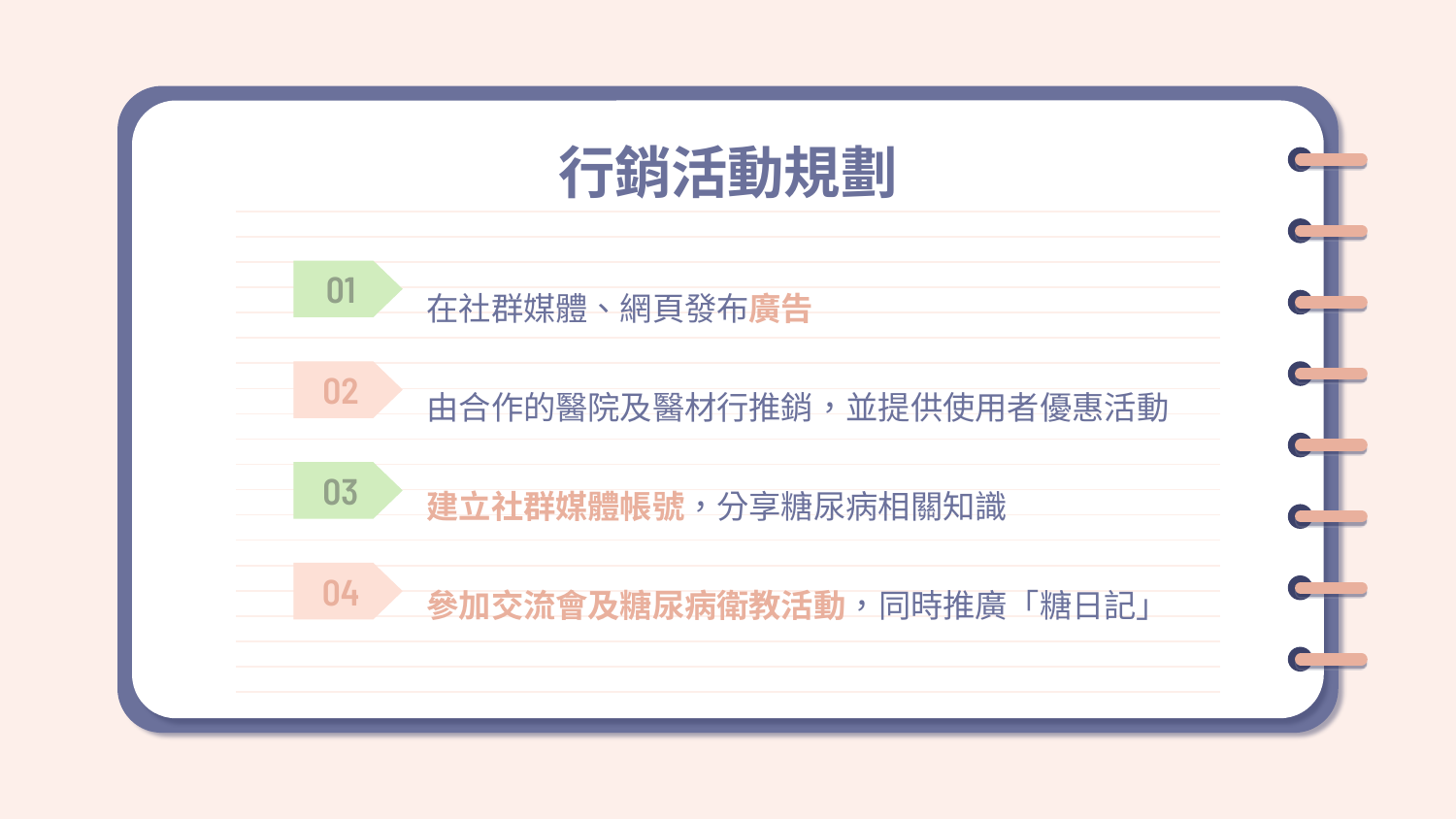

行銷活動規劃
在社群媒體、網頁發布廣告
由合作的醫院及醫材行推銷，並提供使用者優惠活動
建立社群媒體帳號，分享糖尿病相關知識
參加交流會及糖尿病衛教活動，同時推廣「糖日記」
01
02
03
04